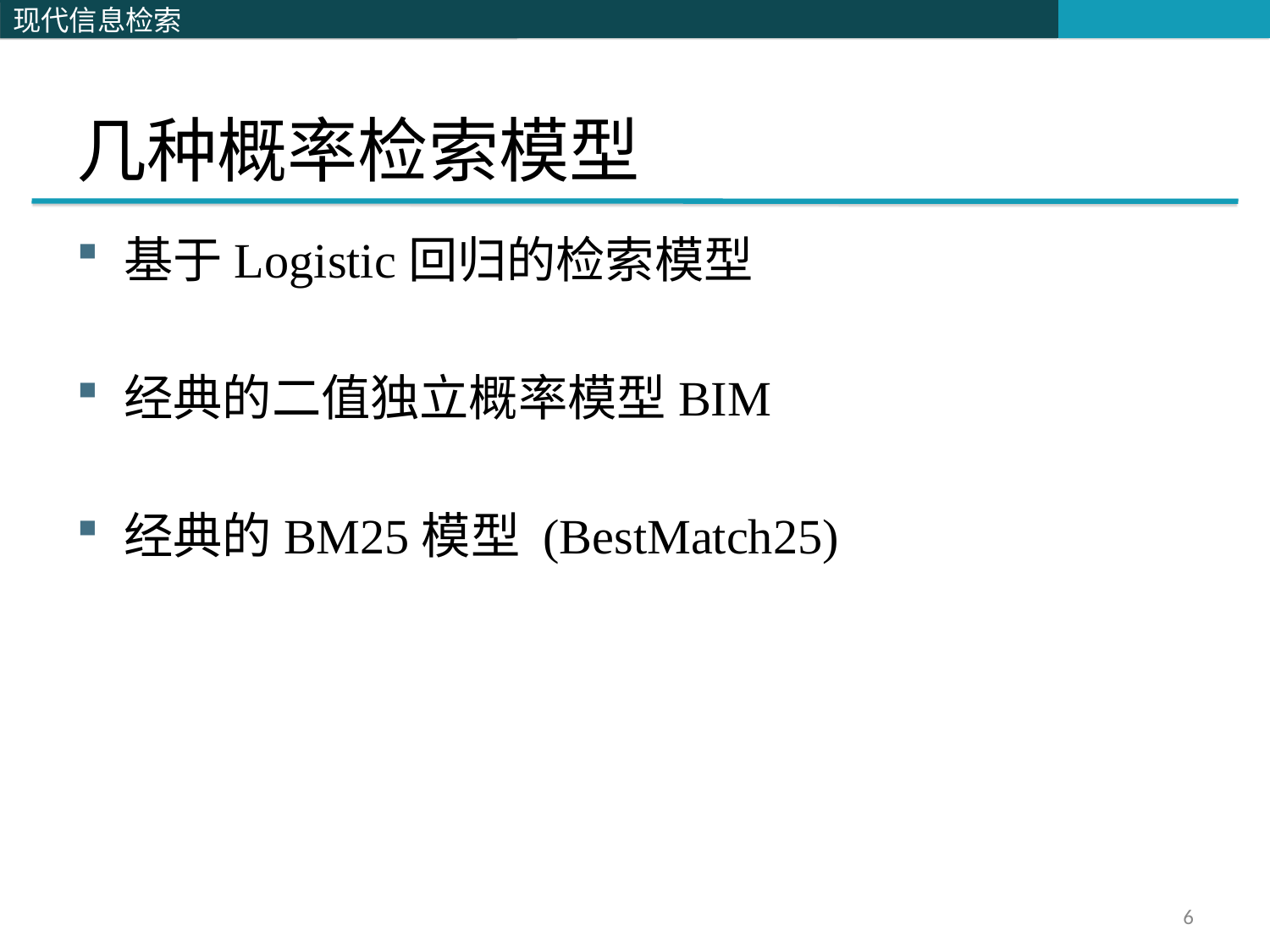

# 几种概率检索模型
基于Logistic回归的检索模型

经典的二值独立概率模型BIM

经典的BM25模型 (BestMatch25)
6